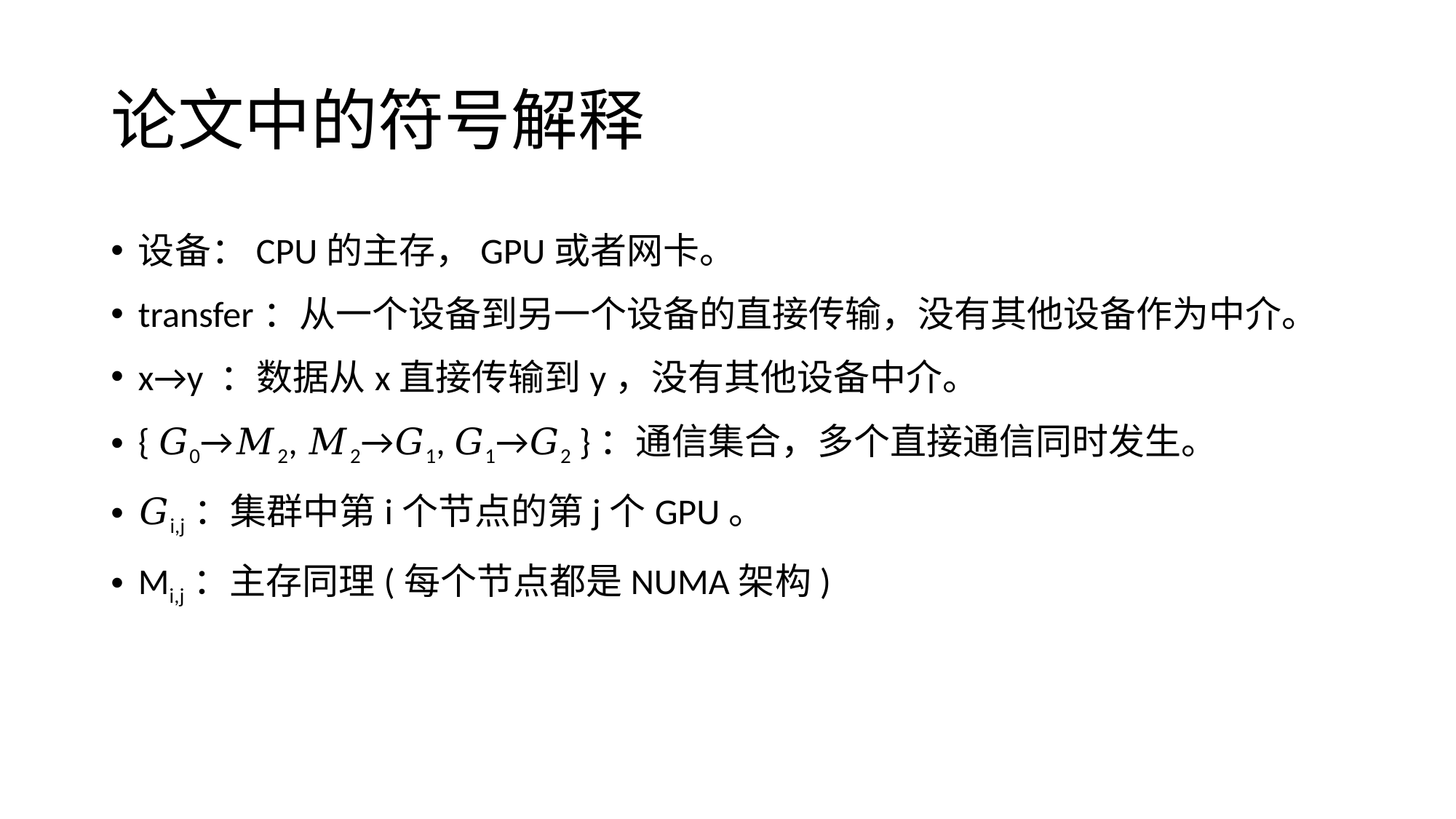

# 论文中的符号解释
设备：CPU的主存，GPU或者网卡。
transfer：从一个设备到另一个设备的直接传输，没有其他设备作为中介。
x→y ：数据从x直接传输到y，没有其他设备中介。
{ 𝐺0→𝑀2, 𝑀2→𝐺1, 𝐺1→𝐺2 }：通信集合，多个直接通信同时发生。
𝐺i,j：集群中第i个节点的第j个GPU。
Mi,j：主存同理(每个节点都是NUMA架构)